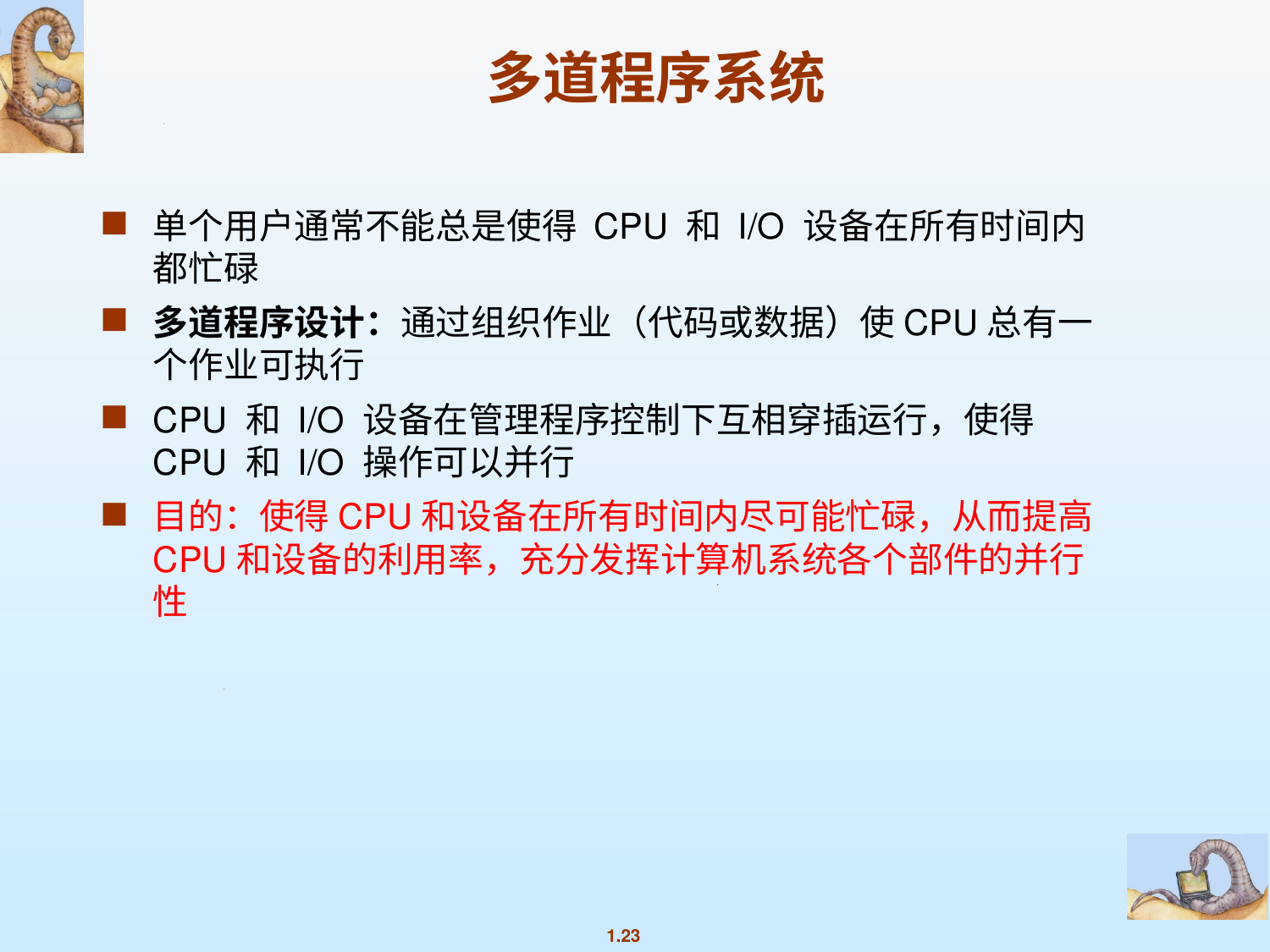

# 多道程序系统

单个用户通常不能总是使得 CPU 和 I/O 设备在所有时间内都忙碌
多道程序设计：通过组织作业（代码或数据）使CPU总有一个作业可执行
CPU 和 I/O 设备在管理程序控制下互相穿插运行，使得CPU 和 I/O 操作可以并行
目的：使得CPU和设备在所有时间内尽可能忙碌，从而提高CPU和设备的利用率，充分发挥计算机系统各个部件的并行性